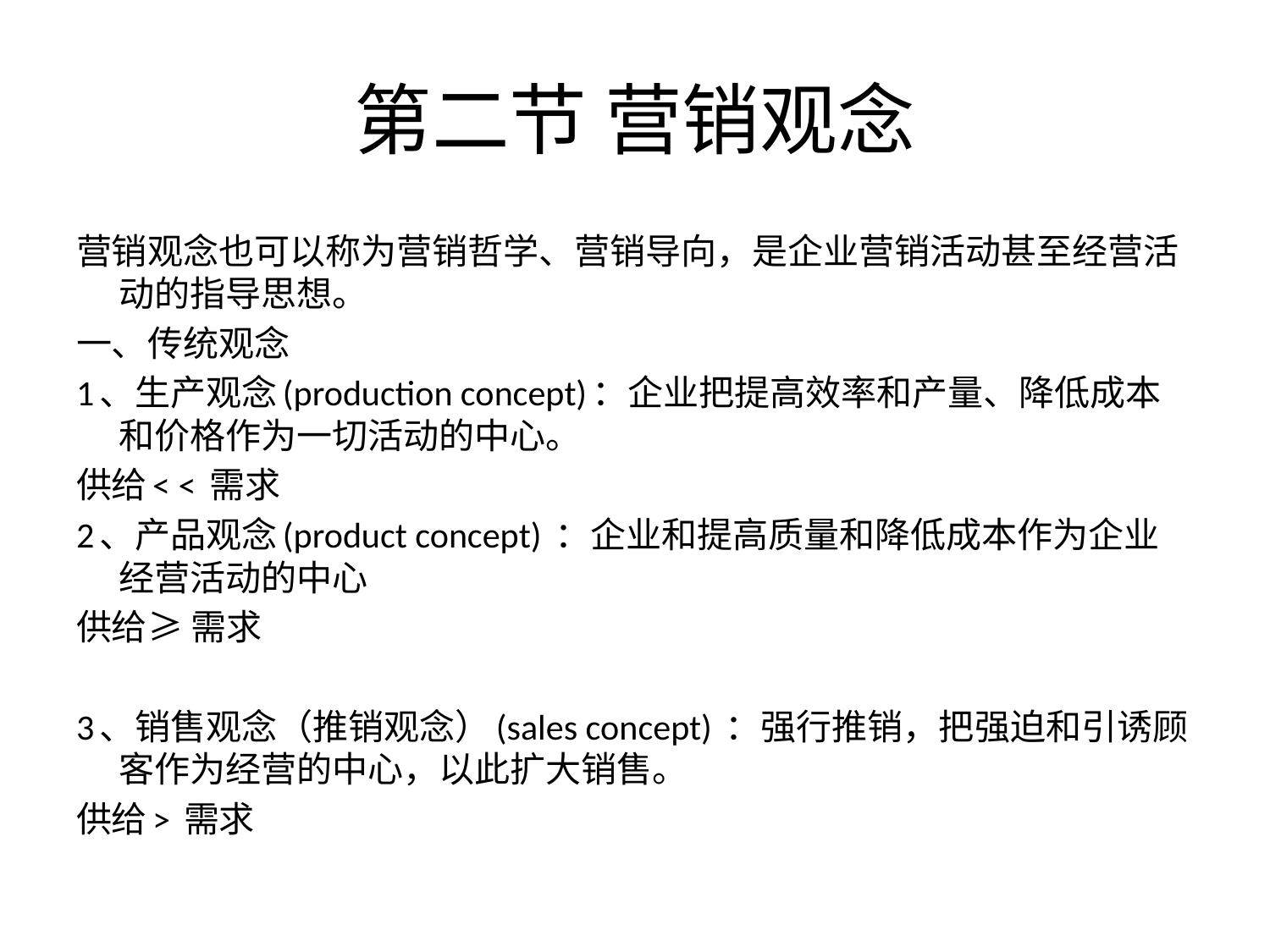

# 第二节 营销观念
营销观念也可以称为营销哲学、营销导向，是企业营销活动甚至经营活动的指导思想。
一、传统观念
1、生产观念(production concept)：企业把提高效率和产量、降低成本和价格作为一切活动的中心。
供给< < 需求
2、产品观念(product concept) ：企业和提高质量和降低成本作为企业经营活动的中心
供给≥ 需求

3、销售观念（推销观念）(sales concept) ：强行推销，把强迫和引诱顾客作为经营的中心，以此扩大销售。
供给> 需求